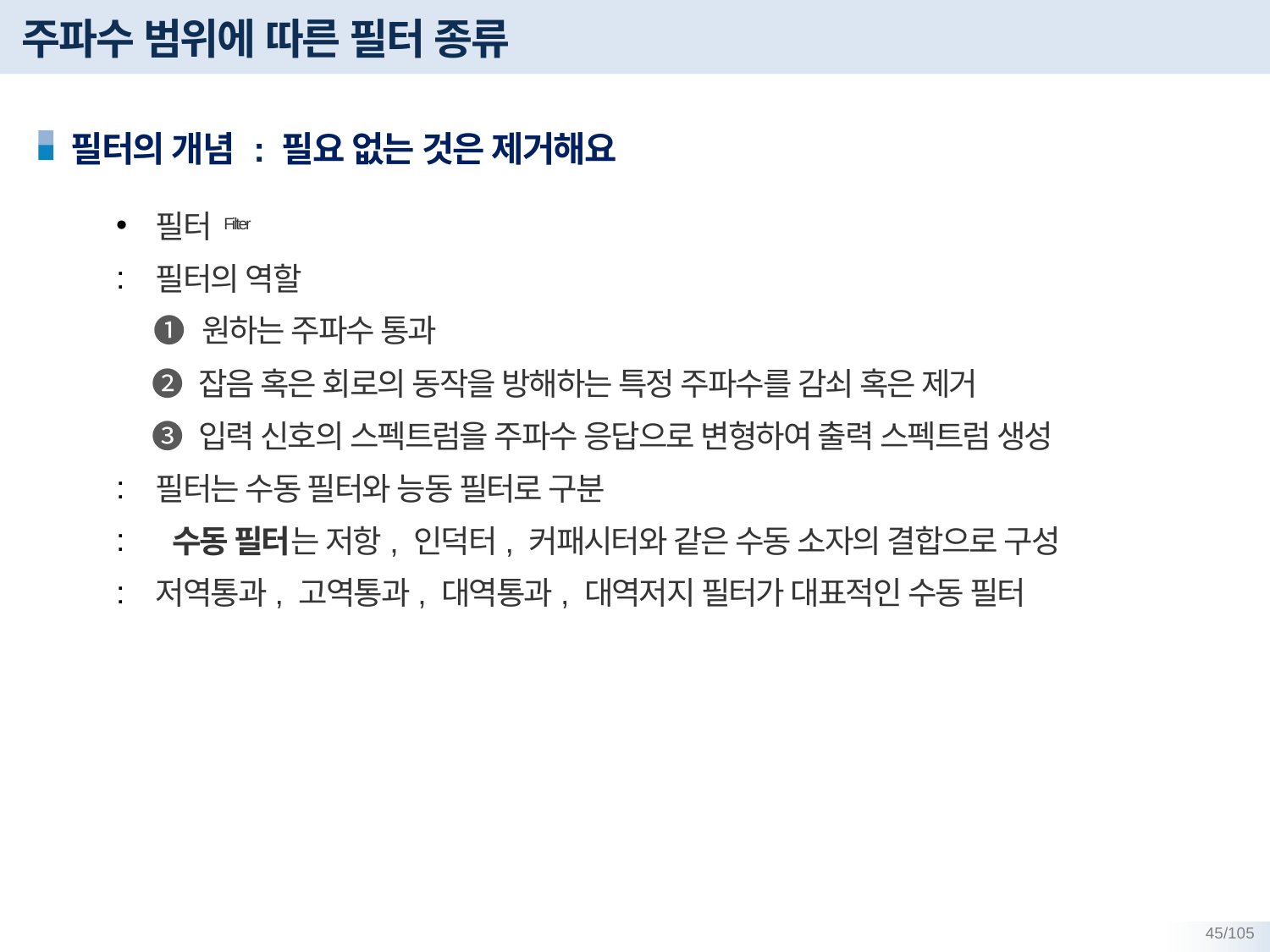

# 주파수 범위에 따른 필터 종류
필터의 개념 : 필요 없는 것은 제거해요

필터 Filter
필터의 역할
     ❶ 원하는 주파수 통과
     ❷ 잡음 혹은 회로의 동작을 방해하는 특정 주파수를 감쇠 혹은 제거
     ❸ 입력 신호의 스펙트럼을 주파수 응답으로 변형하여 출력 스펙트럼 생성
필터는 수동 필터와 능동 필터로 구분
 수동 필터는 저항, 인덕터, 커패시터와 같은 수동 소자의 결합으로 구성
저역통과, 고역통과, 대역통과, 대역저지 필터가 대표적인 수동 필터